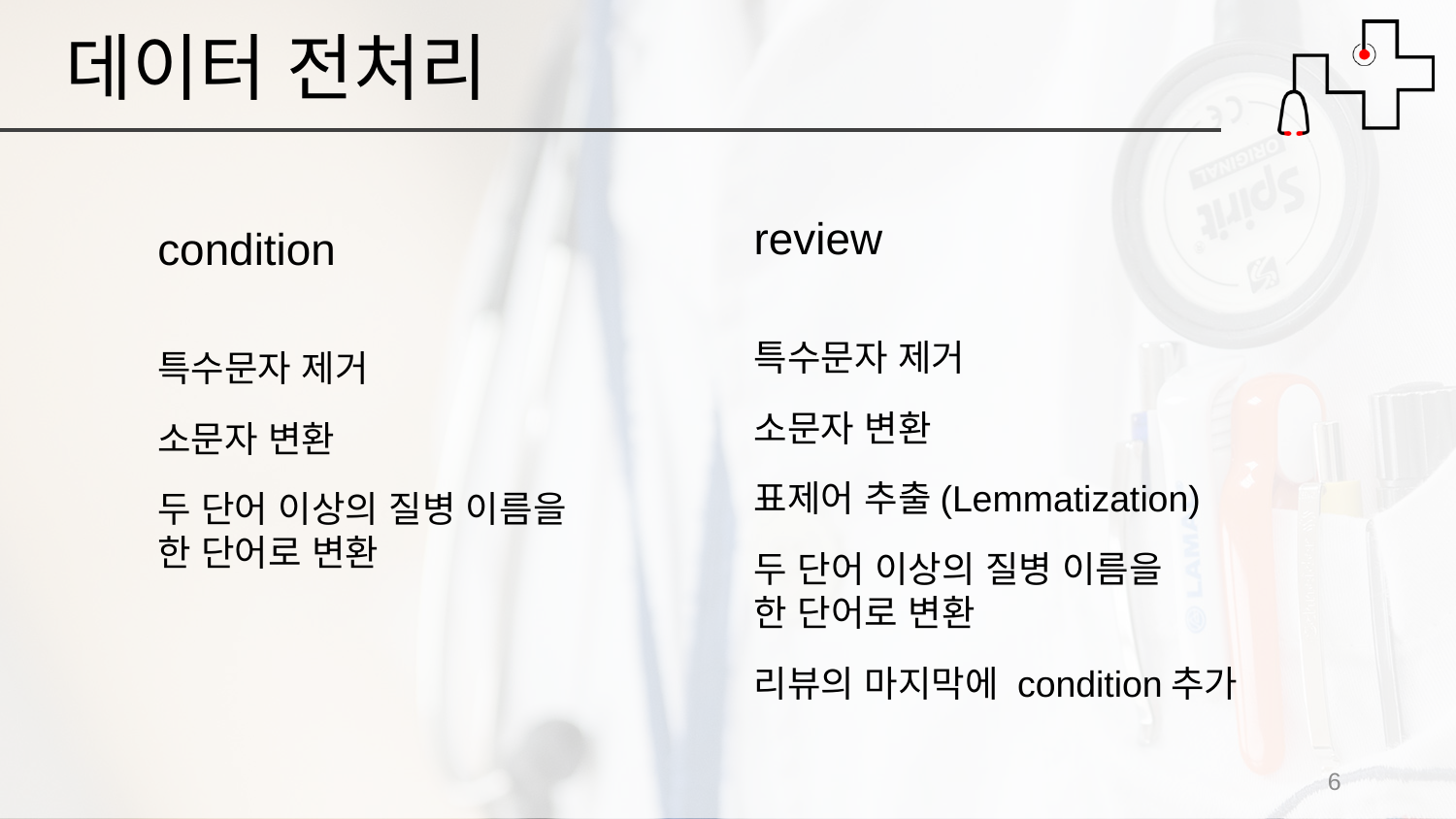

데이터 전처리
review
condition
특수문자 제거
소문자 변환
두 단어 이상의 질병 이름을
한 단어로 변환
특수문자 제거
소문자 변환
표제어 추출(Lemmatization)
두 단어 이상의 질병 이름을
한 단어로 변환
리뷰의 마지막에 condition추가
6